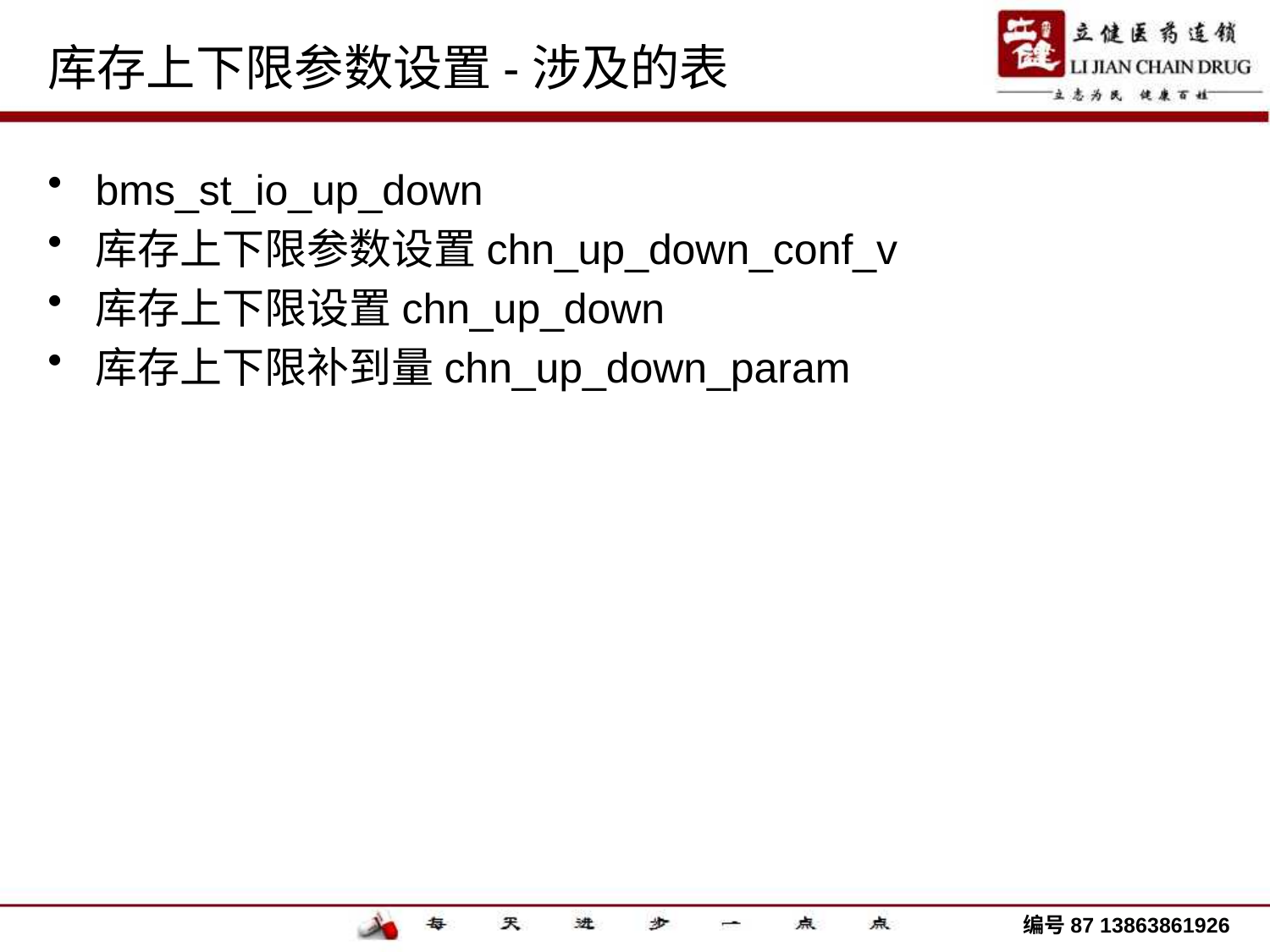

# 库存上下限参数设置-涉及的表
bms_st_io_up_down
库存上下限参数设置chn_up_down_conf_v
库存上下限设置chn_up_down
库存上下限补到量chn_up_down_param